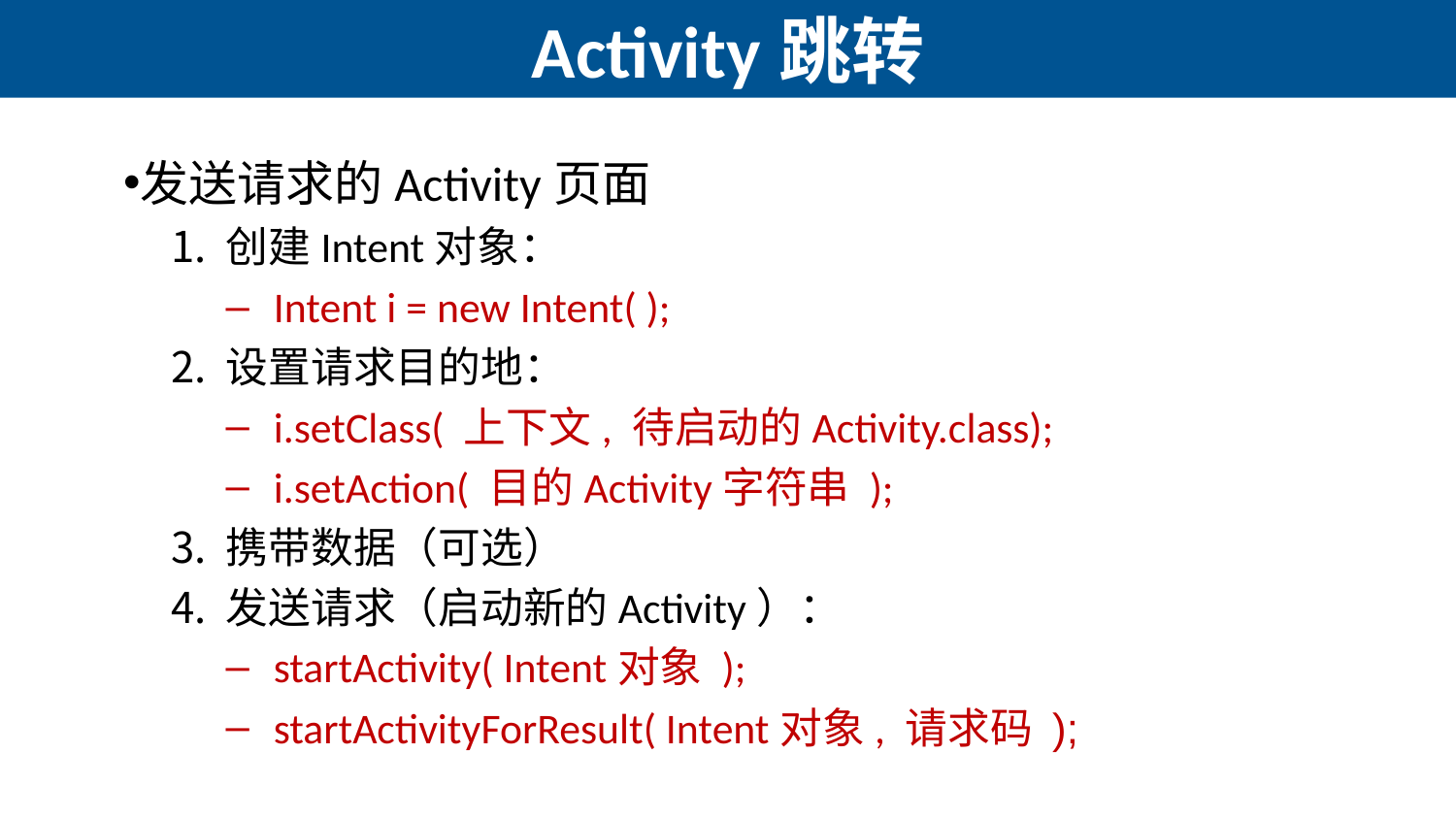

# Activity跳转
发送请求的Activity页面
创建Intent对象：
Intent i = new Intent( );
设置请求目的地：
i.setClass( 上下文, 待启动的Activity.class);
i.setAction( 目的Activity字符串 );
携带数据（可选）
发送请求（启动新的Activity）：
startActivity( Intent对象 );
startActivityForResult( Intent对象, 请求码 );